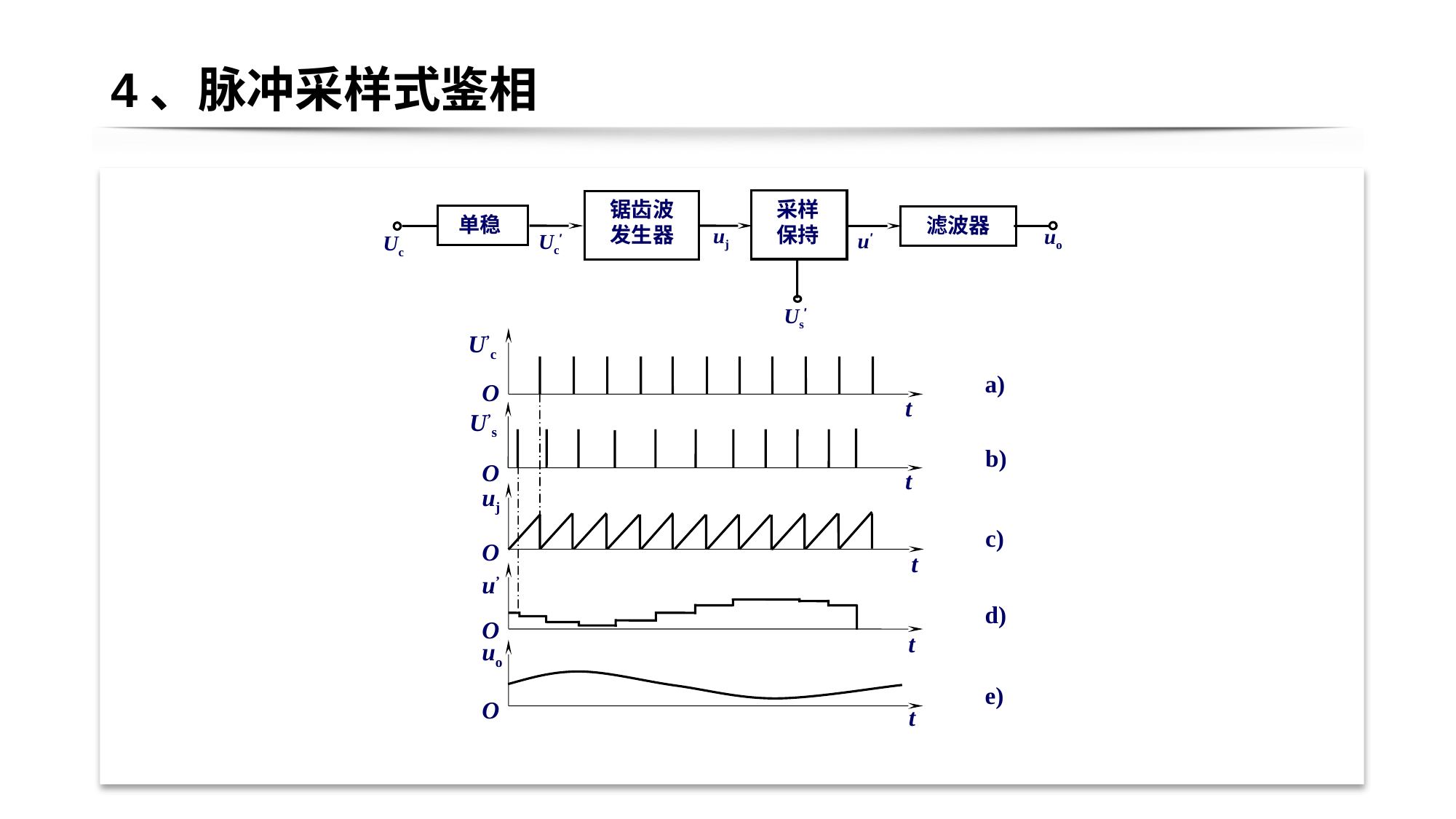

# 4、脉冲采样式鉴相
  采样
  保持
  锯齿波
  发生器
 单稳
  滤波器
uj
uo
u′

Uc′
Uc

Us′
U’c

a)
O
t

U’s

b)
O
t

uj

c)
O
t

u’
d)

O

t

uo

e)
O
t